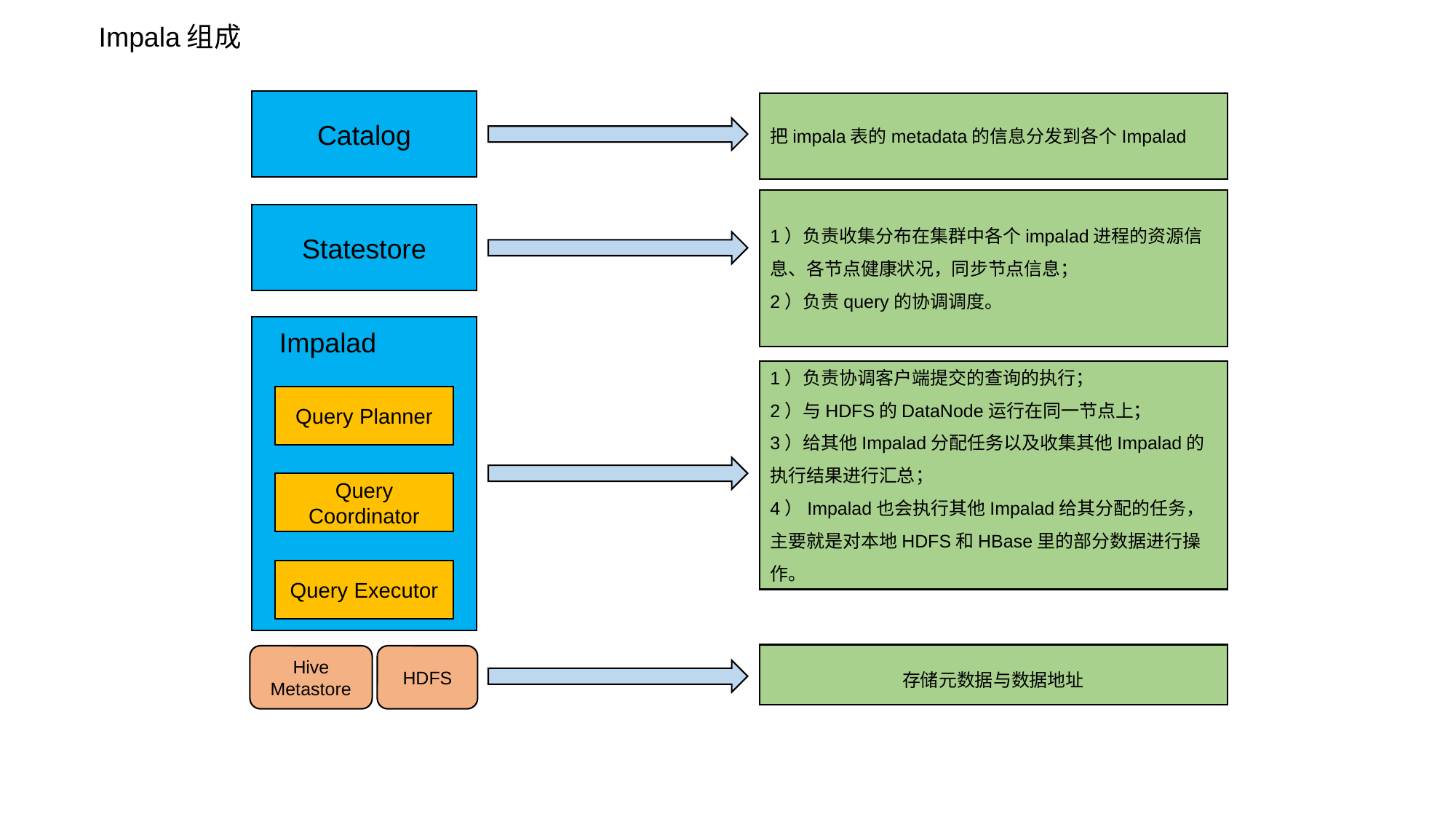

Impala组成
Catalog

把impala表的metadata的信息分发到各个Impalad

1）负责收集分布在集群中各个impalad进程的资源信息、各节点健康状况，同步节点信息；
2）负责query的协调调度。

Statestore

Impalad

1）负责协调客户端提交的查询的执行；
2）与HDFS的DataNode运行在同一节点上；
3）给其他Impalad分配任务以及收集其他Impalad的执行结果进行汇总；
4）Impalad也会执行其他Impalad给其分配的任务，主要就是对本地HDFS和HBase里的部分数据进行操作。

Query Planner

Query Coordinator
Query Executor
存储元数据与数据地址
Hive Metastore
HDFS